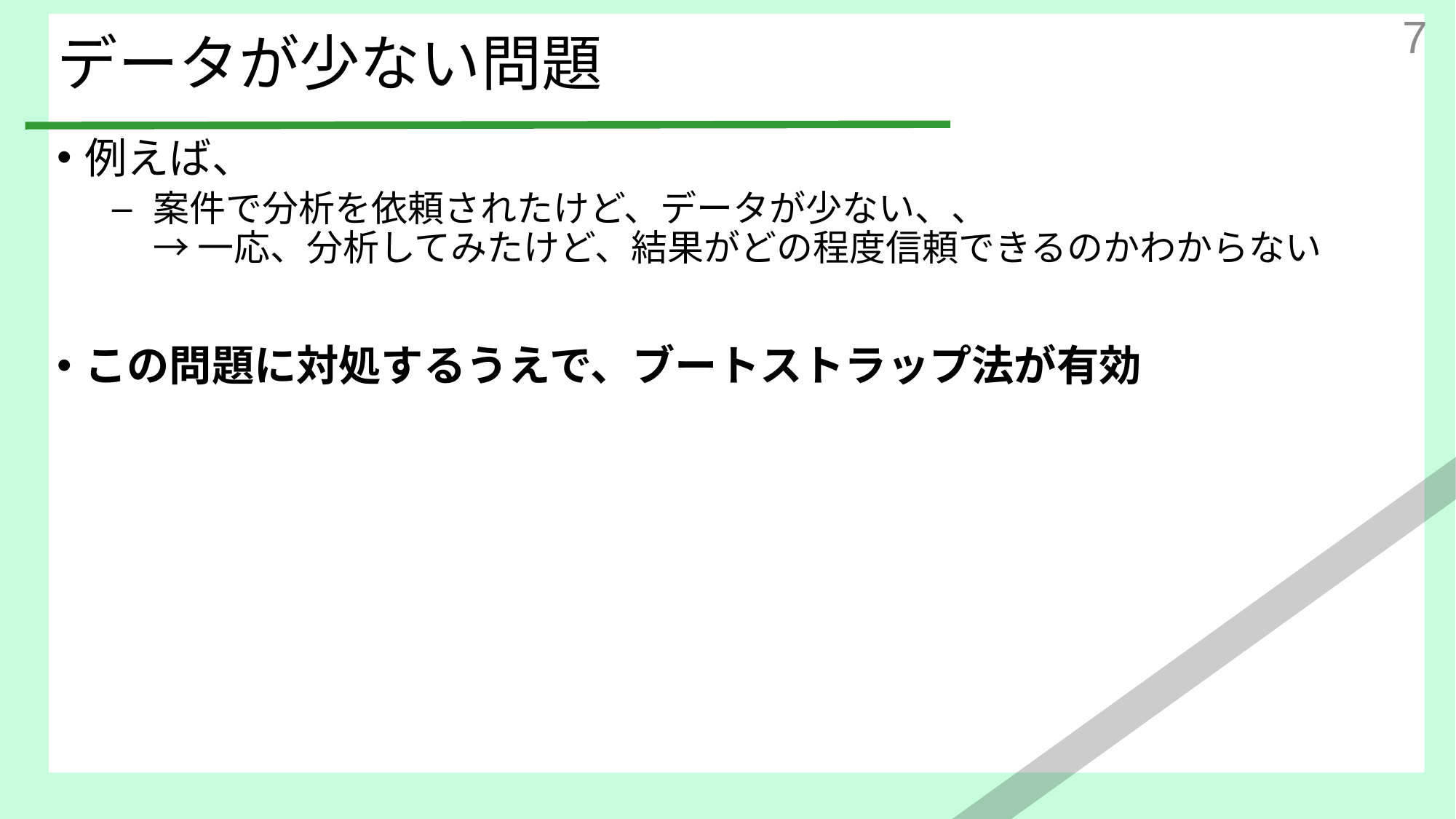

7
# データが少ない問題
例えば、
案件で分析を依頼されたけど、データが少ない、、
→ 一応、分析してみたけど、結果がどの程度信頼できるのかわからない

この問題に対処するうえで、ブートストラップ法が有効